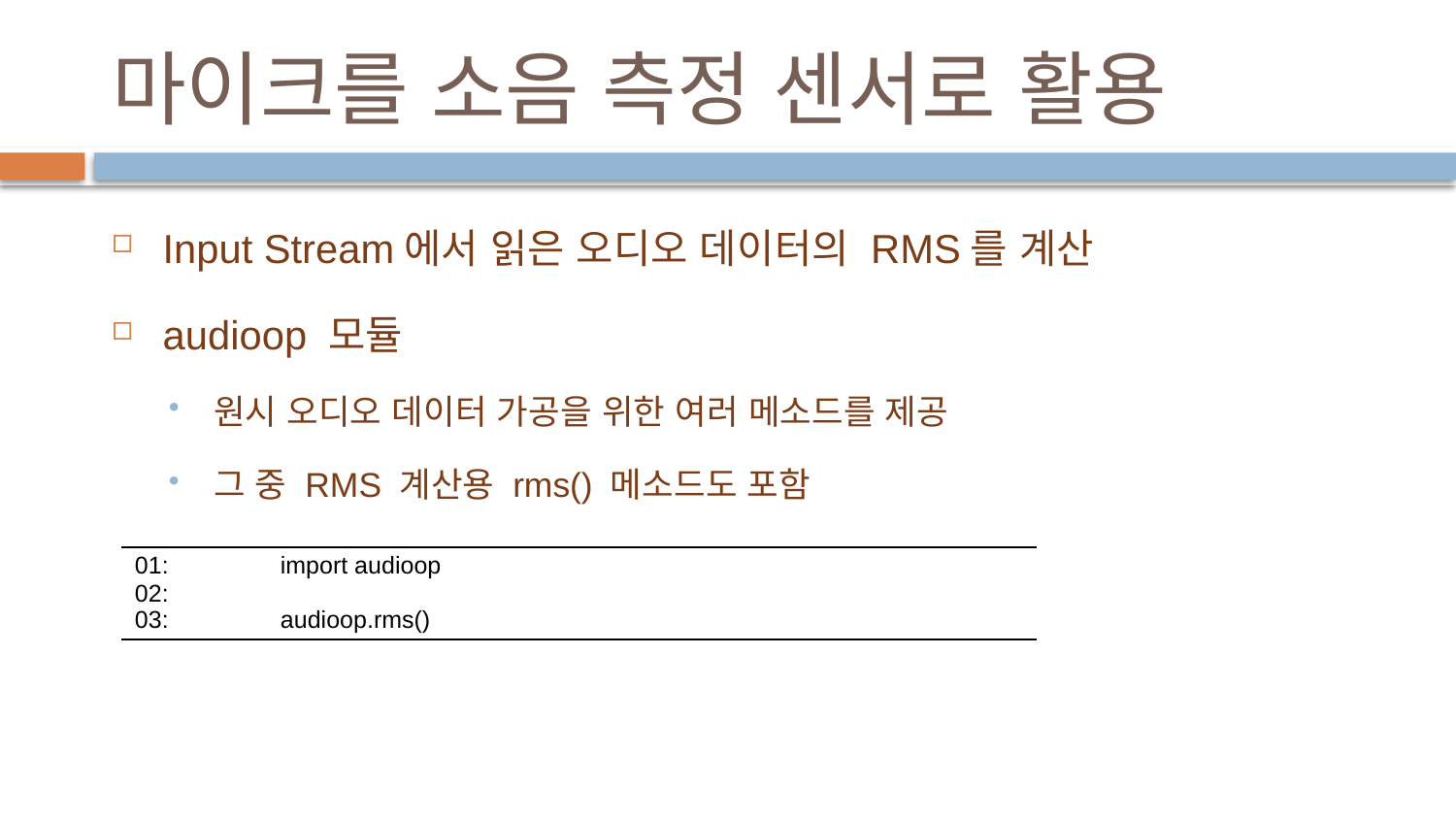

# 마이크를 소음 측정 센서로 활용
Input Stream에서 읽은 오디오 데이터의 RMS를 계산
audioop 모듈
원시 오디오 데이터 가공을 위한 여러 메소드를 제공
그 중 RMS 계산용 rms() 메소드도 포함

| 01: import audioop 02: 03: audioop.rms() |
| --- |